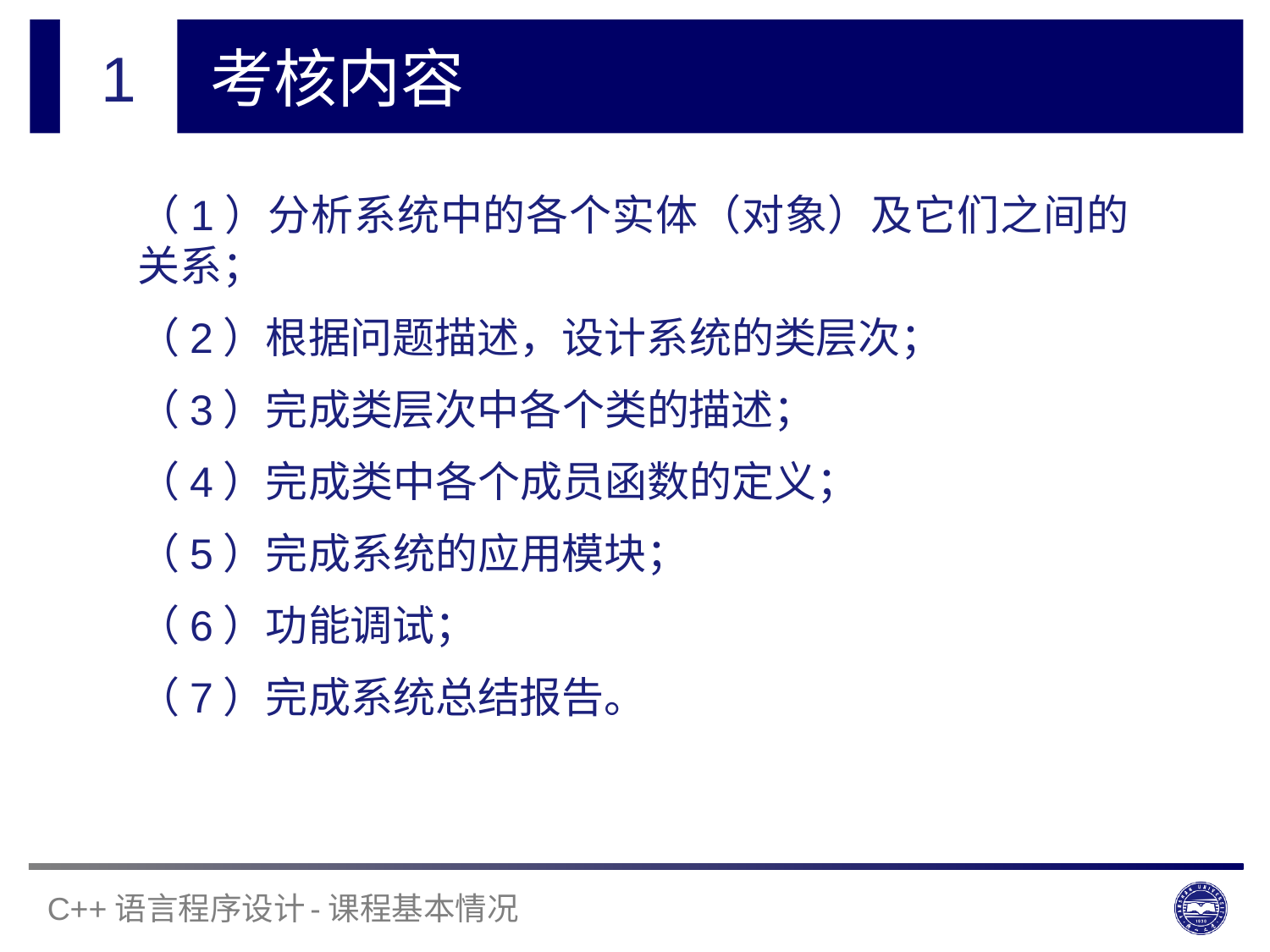

1
# 考核内容
（1）分析系统中的各个实体（对象）及它们之间的关系；
（2）根据问题描述，设计系统的类层次；
（3）完成类层次中各个类的描述；
（4）完成类中各个成员函数的定义；
（5）完成系统的应用模块；
（6）功能调试；
（7）完成系统总结报告。
-课程基本情况